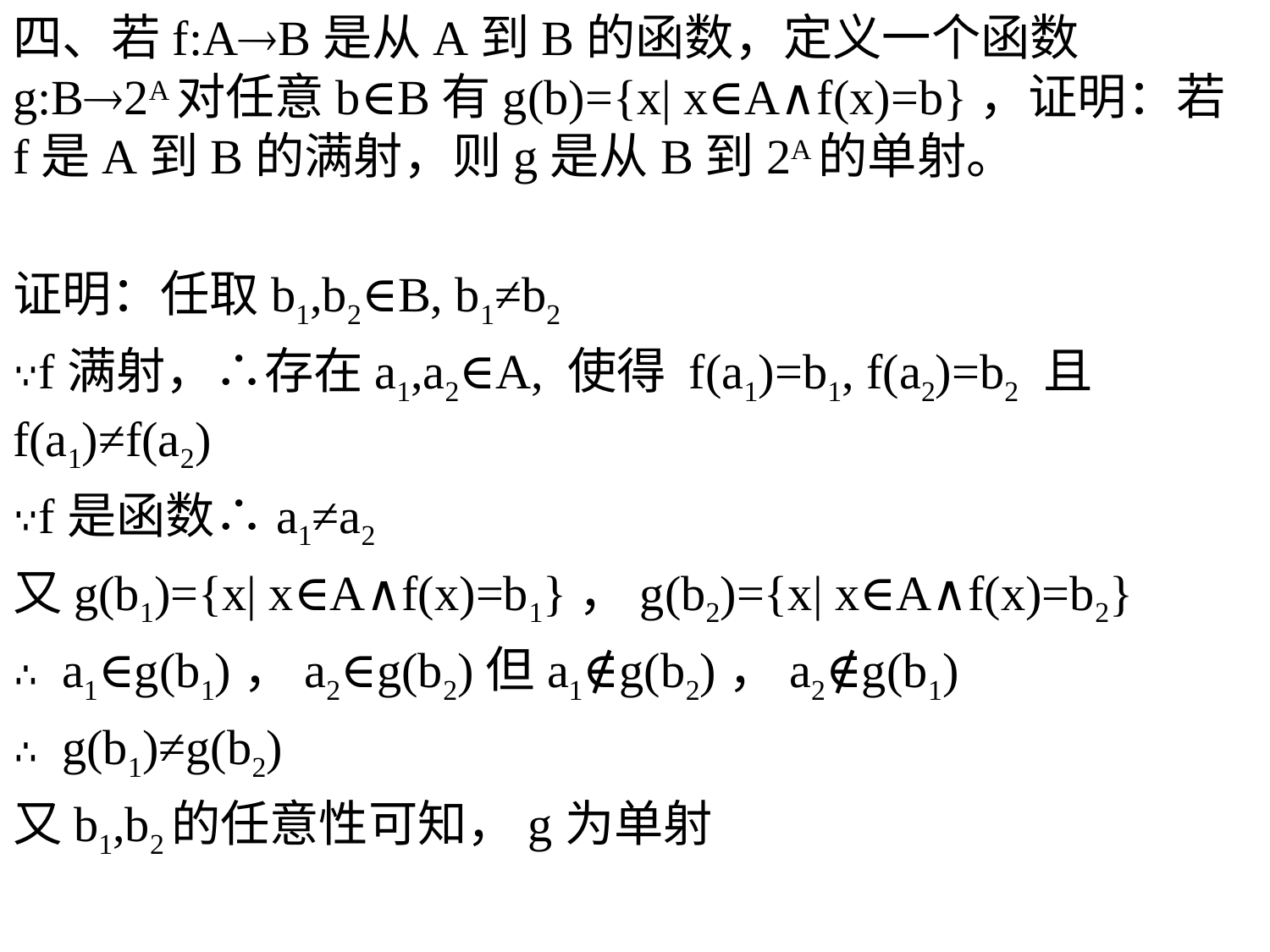

四、若f:A→B是从A到B的函数，定义一个函数g:B→2A对任意b∈B有g(b)={x| x∈A∧f(x)=b}，证明：若f是A到B的满射，则g是从B到2A的单射。

证明：任取b1,b2∈B, b1≠b2
∵f满射，∴存在a1,a2∈A, 使得 f(a1)=b1, f(a2)=b2 且f(a1)≠f(a2)
∵f是函数∴a1≠a2
又g(b1)={x| x∈A∧f(x)=b1}，g(b2)={x| x∈A∧f(x)=b2}
∴a1∈g(b1)，a2∈g(b2)但a1∉g(b2)，a2∉g(b1)
∴g(b1)≠g(b2)
又b1,b2的任意性可知，g为单射